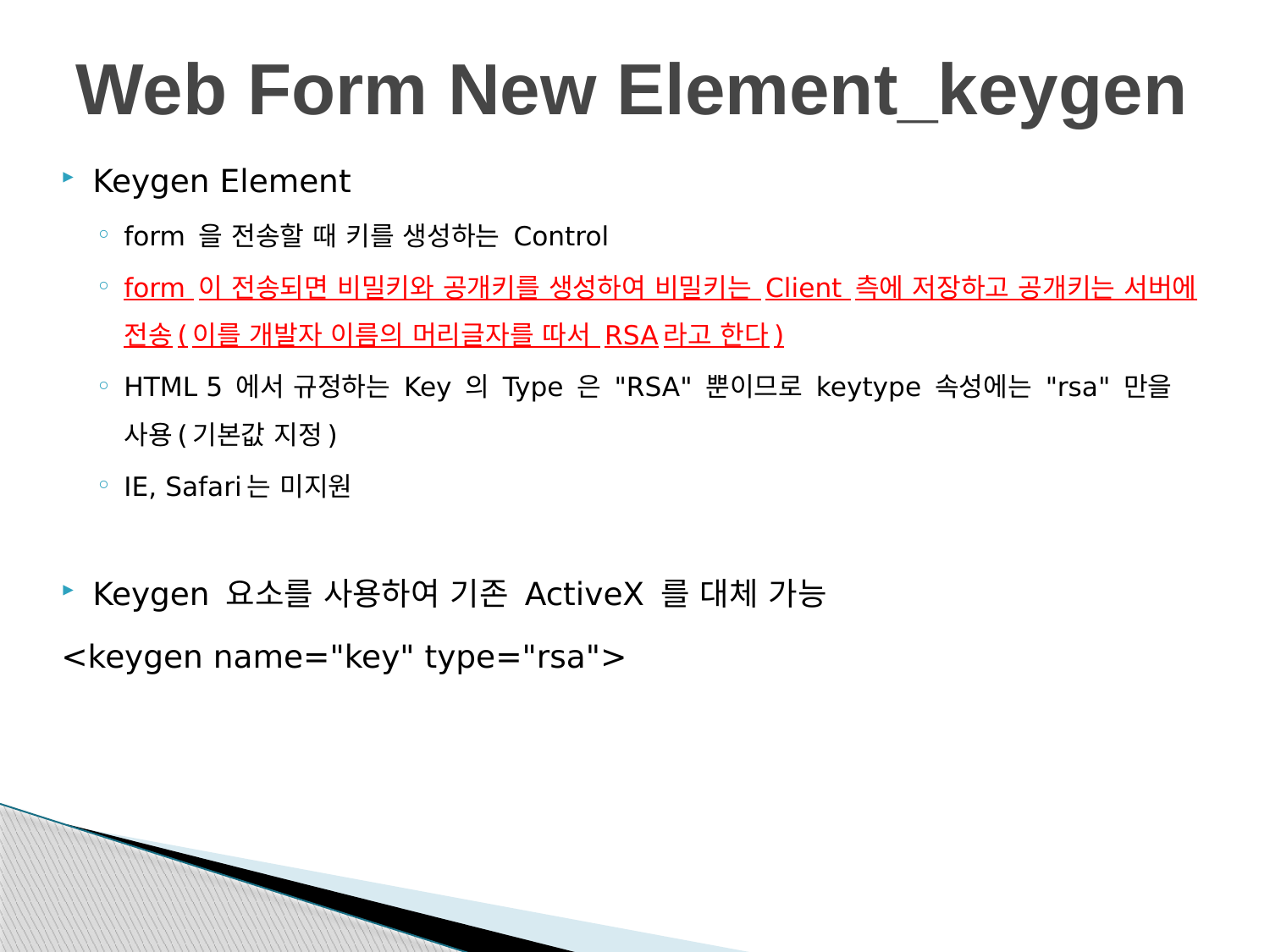

# Web Form New Element_keygen
Keygen Element
form 을 전송할 때 키를 생성하는 Control
form 이 전송되면 비밀키와 공개키를 생성하여 비밀키는 Client 측에 저장하고 공개키는 서버에 전송(이를 개발자 이름의 머리글자를 따서 RSA라고 한다)
HTML 5 에서 규정하는 Key 의 Type 은 "RSA" 뿐이므로 keytype 속성에는 "rsa" 만을 사용(기본값 지정)
IE, Safari는 미지원
Keygen 요소를 사용하여 기존 ActiveX 를 대체 가능
<keygen name="key" type="rsa">